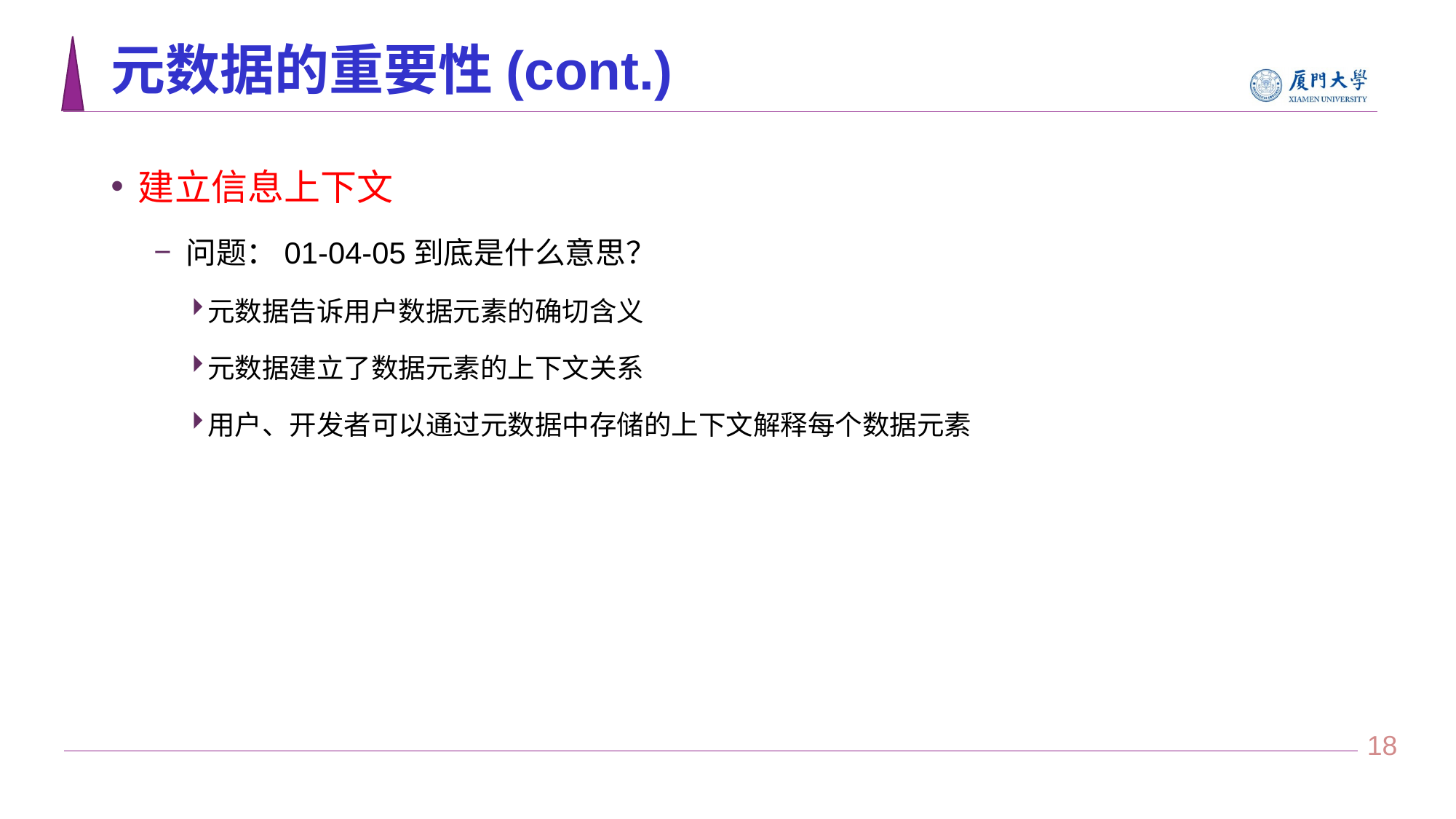

# 元数据的重要性(cont.)
建立信息上下文
问题：01-04-05到底是什么意思？
元数据告诉用户数据元素的确切含义
元数据建立了数据元素的上下文关系
用户、开发者可以通过元数据中存储的上下文解释每个数据元素
18